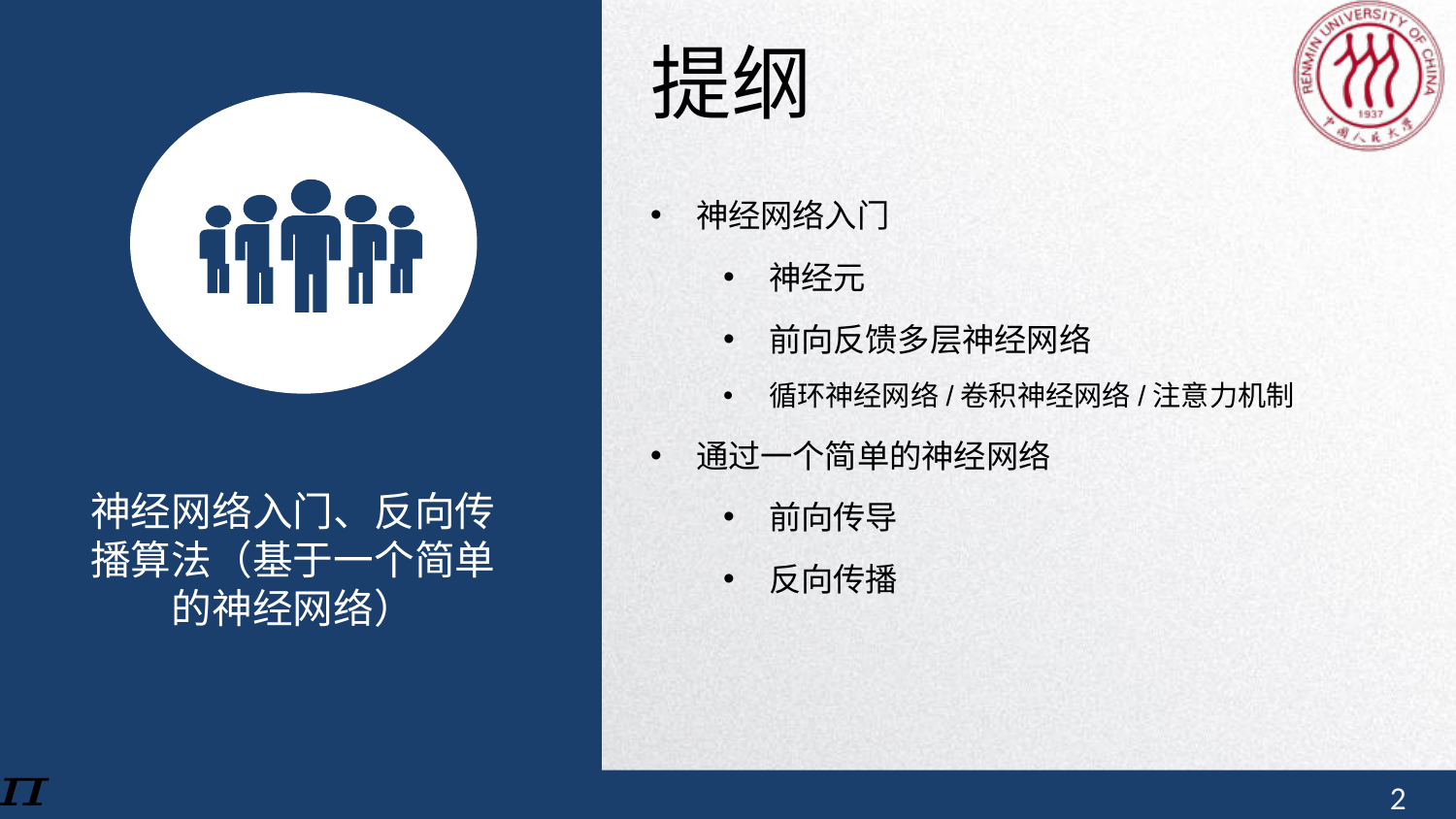

提纲

神经网络入门
神经元
前向反馈多层神经网络
循环神经网络/卷积神经网络/注意力机制
通过一个简单的神经网络
前向传导
反向传播
神经网络入门、反向传播算法（基于一个简单的神经网络）